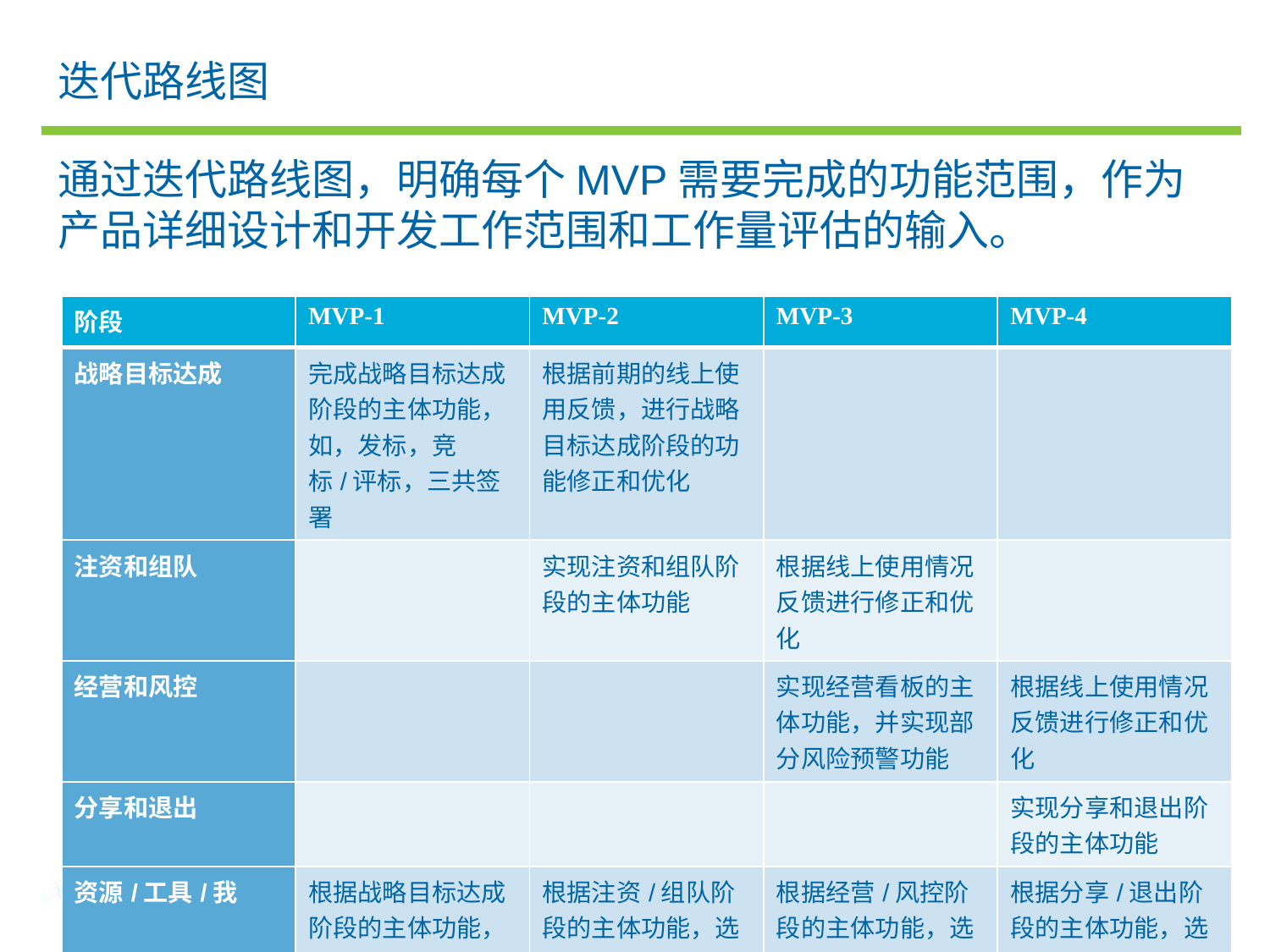

# 迭代路线图
通过迭代路线图，明确每个MVP需要完成的功能范围，作为产品详细设计和开发工作范围和工作量评估的输入。
| 阶段 | MVP-1 | MVP-2 | MVP-3 | MVP-4 |
| --- | --- | --- | --- | --- |
| 战略目标达成 | 完成战略目标达成阶段的主体功能，如，发标，竞标/评标，三共签署 | 根据前期的线上使用反馈，进行战略目标达成阶段的功能修正和优化 |  |  |
| 注资和组队 |  | 实现注资和组队阶段的主体功能 | 根据线上使用情况反馈进行修正和优化 |  |
| 经营和风控 |  |  | 实现经营看板的主体功能，并实现部分风险预警功能 | 根据线上使用情况反馈进行修正和优化 |
| 分享和退出 |  |  |  | 实现分享和退出阶段的主体功能 |
| 资源/工具/我 | 根据战略目标达成阶段的主体功能，选取相关功能。具体功能梳理中 | 根据注资/组队阶段的主体功能，选取相关功能。具体功能梳理中 | 根据经营/风控阶段的主体功能，选取相关功能。具体功能梳理中 | 根据分享/退出阶段的主体功能，选取相关功能。具体功能梳理中 |
8